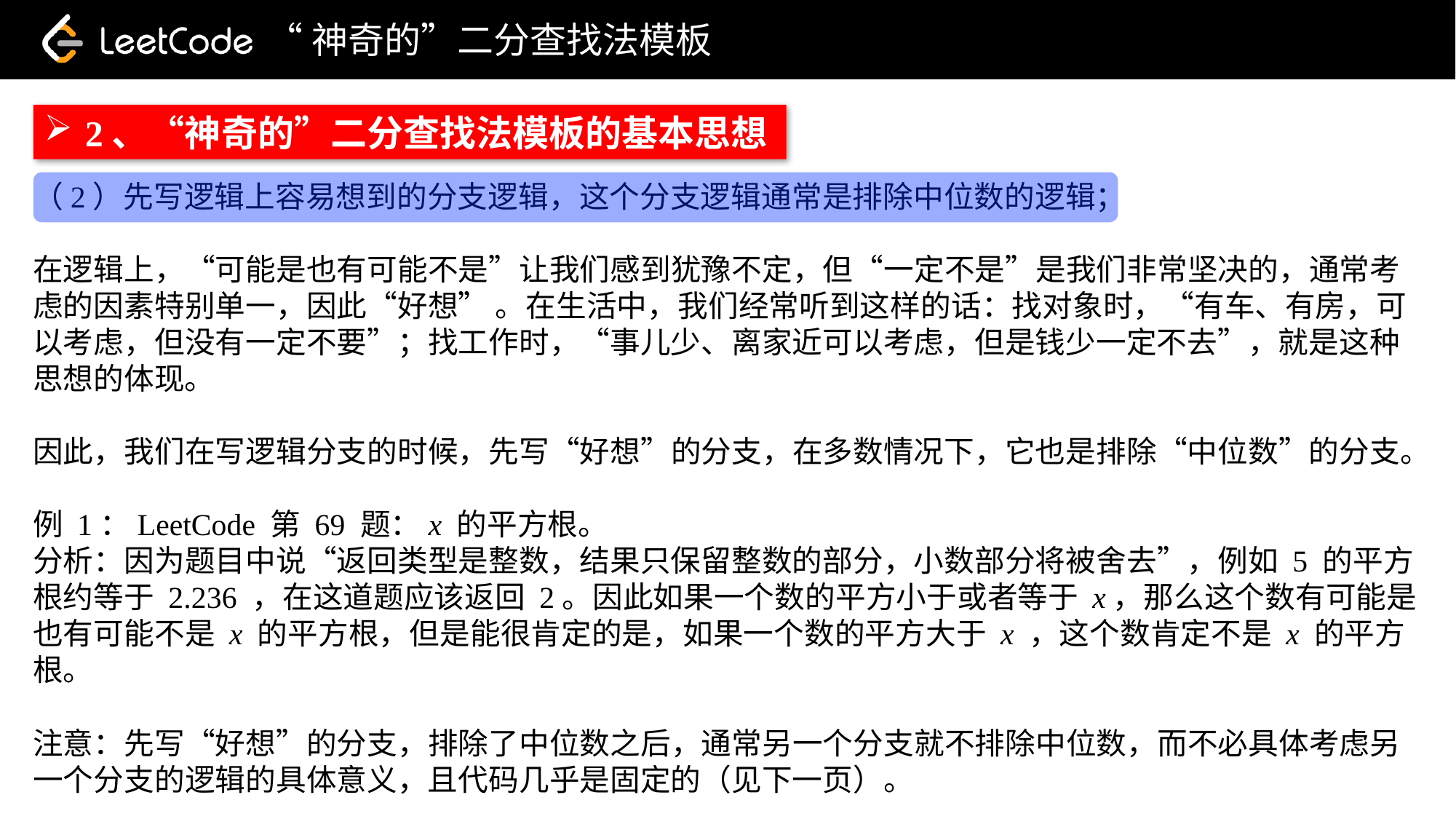

“神奇的”二分查找法模板
2、“神奇的”二分查找法模板的基本思想
（2）先写逻辑上容易想到的分支逻辑，这个分支逻辑通常是排除中位数的逻辑；

在逻辑上，“可能是也有可能不是”让我们感到犹豫不定，但“一定不是”是我们非常坚决的，通常考虑的因素特别单一，因此“好想” 。在生活中，我们经常听到这样的话：找对象时，“有车、有房，可以考虑，但没有一定不要”；找工作时，“事儿少、离家近可以考虑，但是钱少一定不去”，就是这种思想的体现。

因此，我们在写逻辑分支的时候，先写“好想”的分支，在多数情况下，它也是排除“中位数”的分支。

例 1：LeetCode 第 69 题：x 的平方根。
分析：因为题目中说“返回类型是整数，结果只保留整数的部分，小数部分将被舍去”，例如 5 的平方根约等于 2.236 ，在这道题应该返回 2。因此如果一个数的平方小于或者等于 x，那么这个数有可能是也有可能不是 x 的平方根，但是能很肯定的是，如果一个数的平方大于 x ，这个数肯定不是 x 的平方根。

注意：先写“好想”的分支，排除了中位数之后，通常另一个分支就不排除中位数，而不必具体考虑另一个分支的逻辑的具体意义，且代码几乎是固定的（见下一页）。